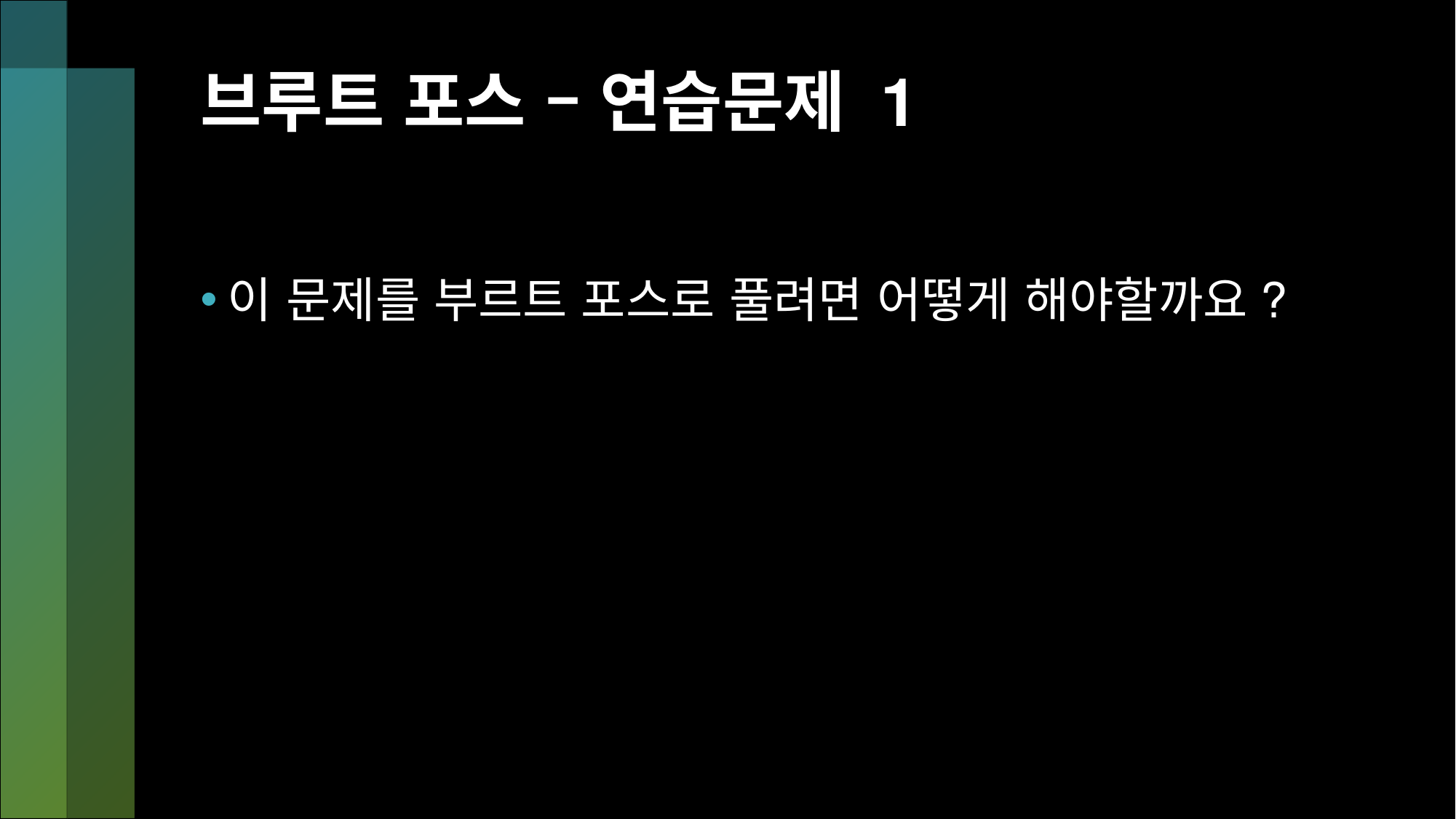

# 브루트 포스 – 연습문제 1
이 문제를 부르트 포스로 풀려면 어떻게 해야할까요?